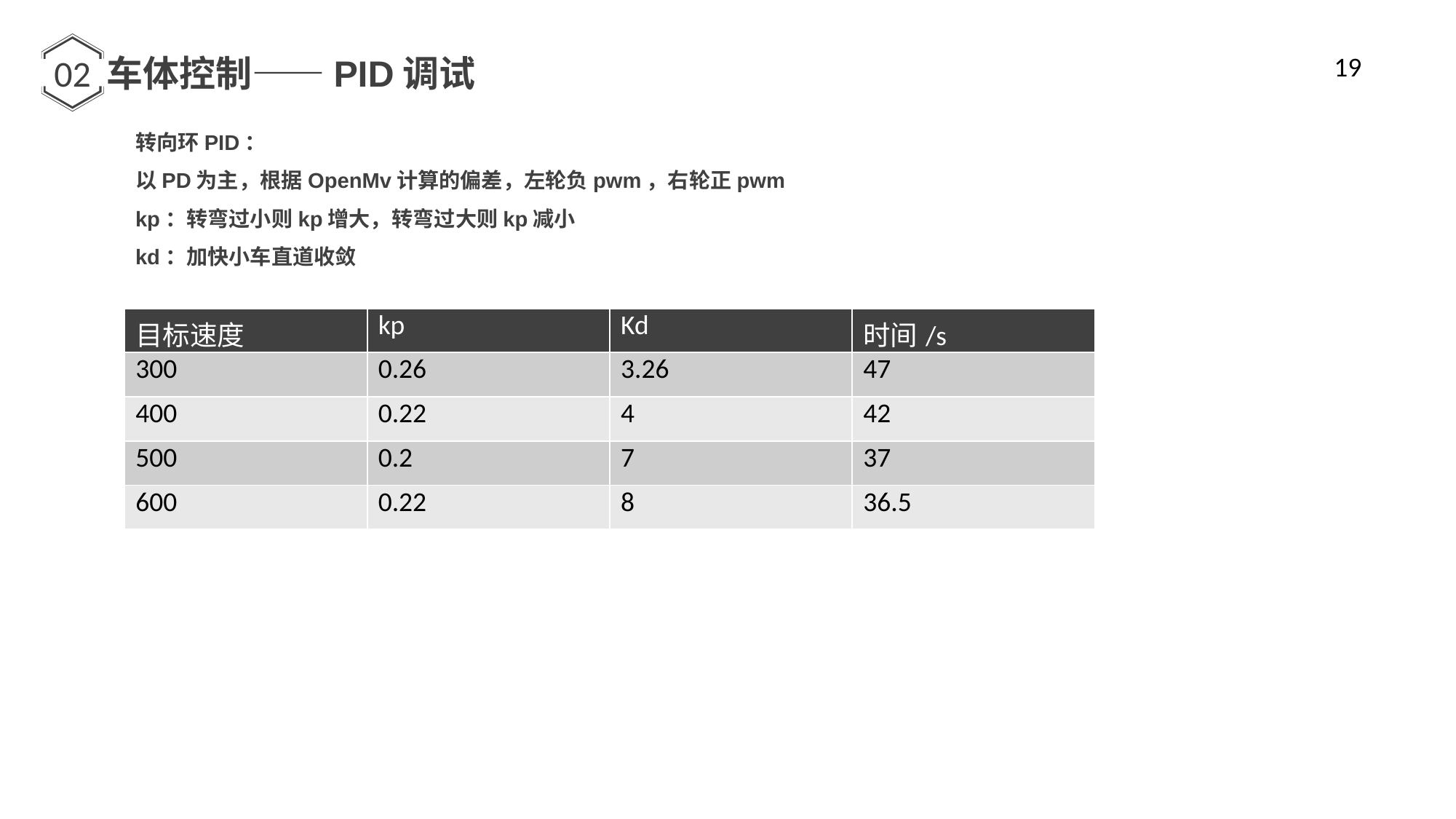

02
19
车体控制——PID调试
转向环PID：
以PD为主，根据OpenMv计算的偏差，左轮负pwm，右轮正pwm
kp：转弯过小则kp增大，转弯过大则kp减小
kd：加快小车直道收敛
| 目标速度 | kp | Kd | 时间/s |
| --- | --- | --- | --- |
| 300 | 0.26 | 3.26 | 47 |
| 400 | 0.22 | 4 | 42 |
| 500 | 0.2 | 7 | 37 |
| 600 | 0.22 | 8 | 36.5 |